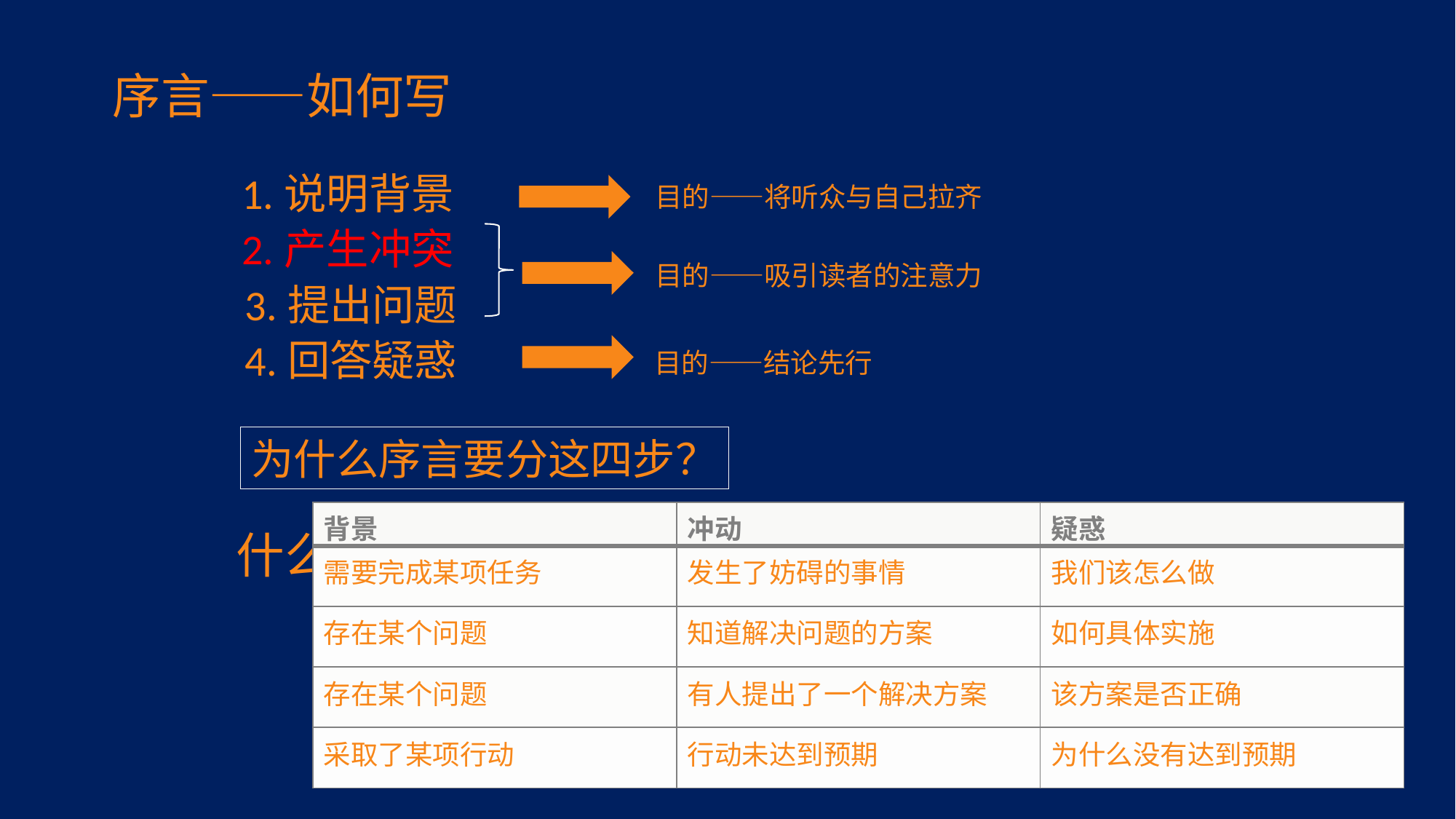

序言——如何写
1.说明背景
目的——将听众与自己拉齐

2.产生冲突

目的——吸引读者的注意力
3.提出问题
4.回答疑惑

目的——结论先行
为什么序言要分这四步？
| 背景 | 冲动 | 疑惑 |
| --- | --- | --- |
| 需要完成某项任务 | 发生了妨碍的事情 | 我们该怎么做 |
| 存在某个问题 | 知道解决问题的方案 | 如何具体实施 |
| 存在某个问题 | 有人提出了一个解决方案 | 该方案是否正确 |
| 采取了某项行动 | 行动未达到预期 | 为什么没有达到预期 |
什么是冲突？